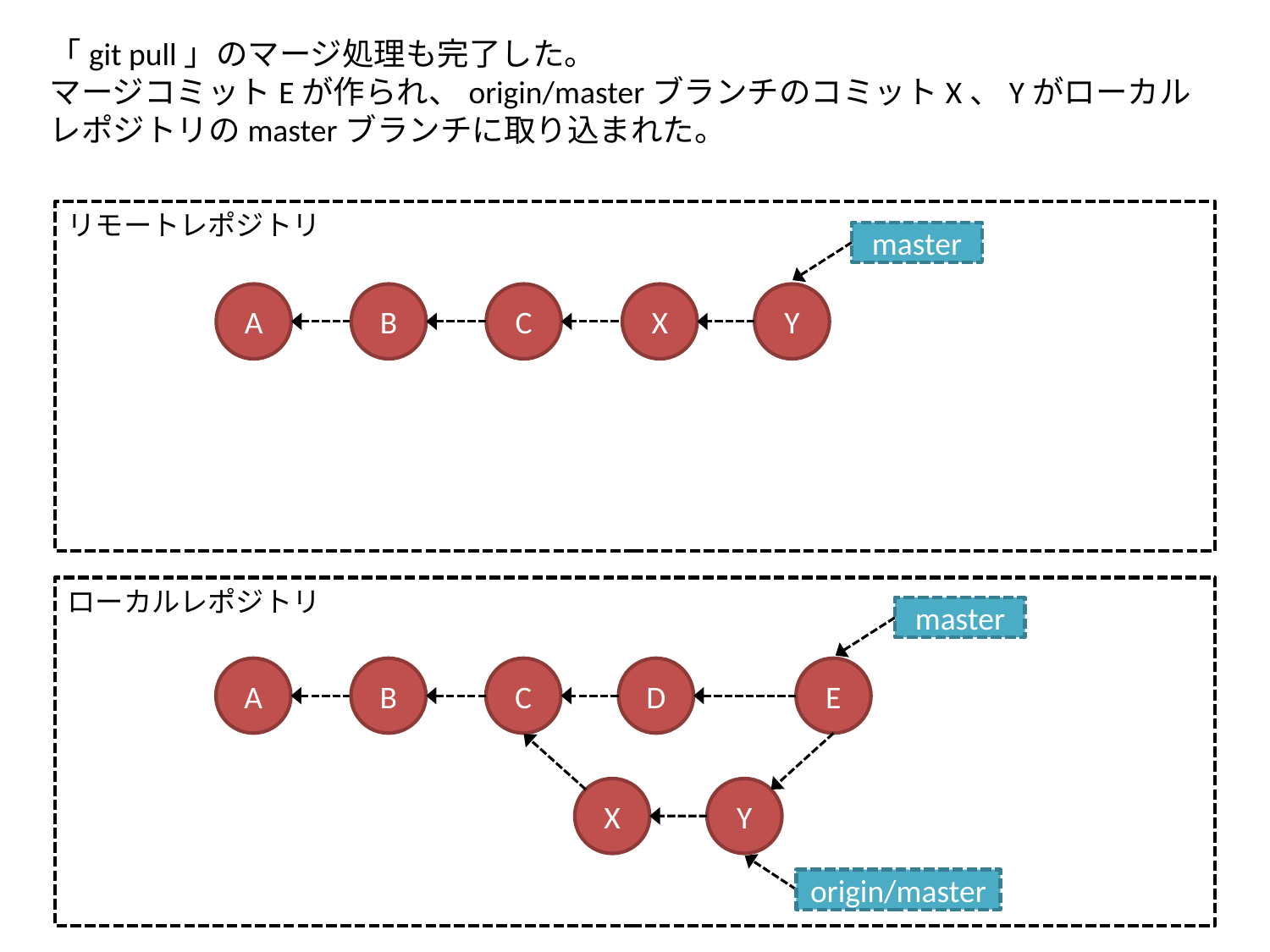

「git pull」のマージ処理も完了した。
マージコミットEが作られ、origin/masterブランチのコミットX、Yがローカルレポジトリのmasterブランチに取り込まれた。
リモートレポジトリ
master
A
B
C
X
Y
ローカルレポジトリ
master
A
B
C
D
E
X
Y
origin/master